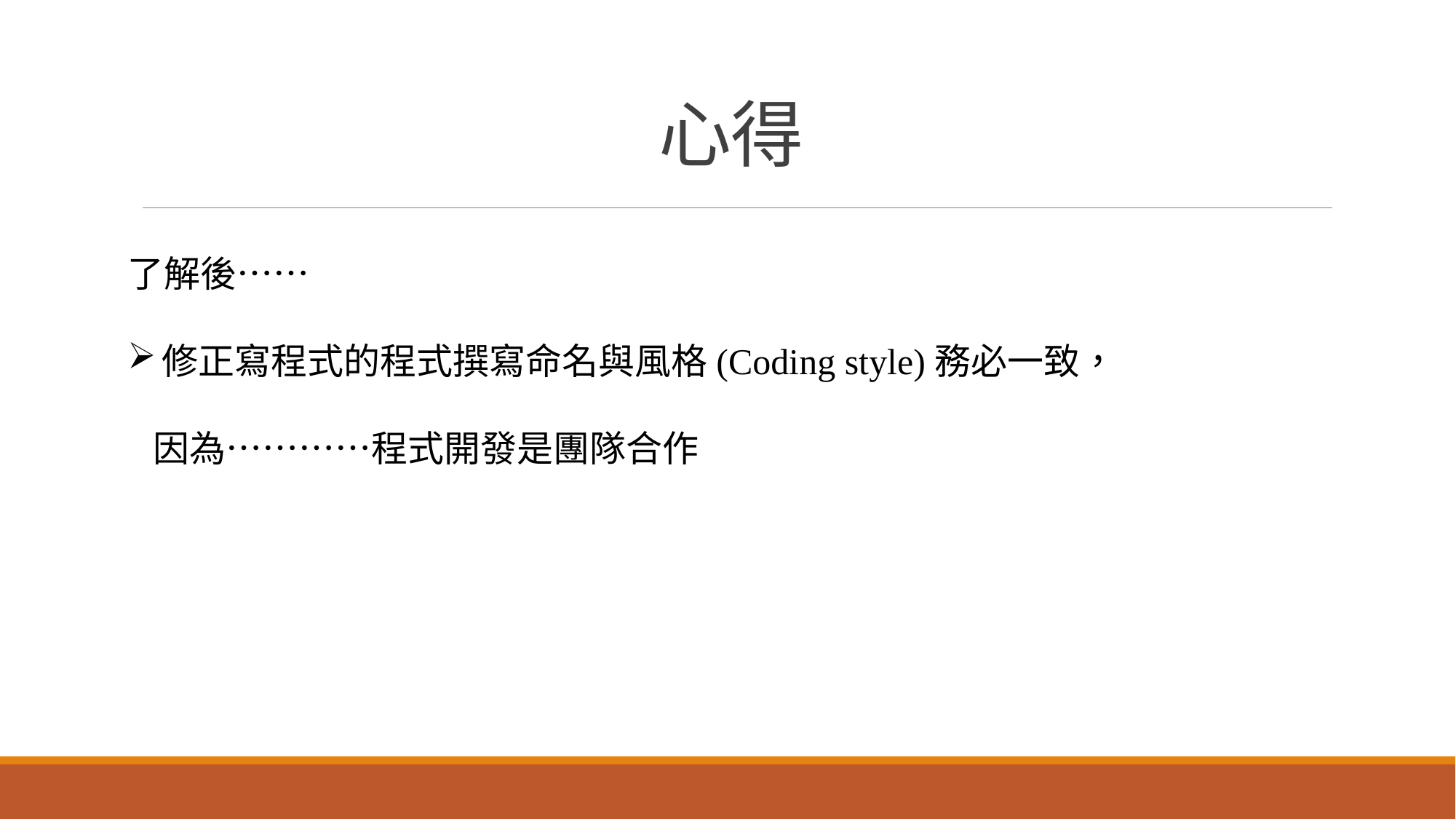

# 心得
了解後……

修正寫程式的程式撰寫命名與風格(Coding style)務必一致，

  因為…………程式開發是團隊合作